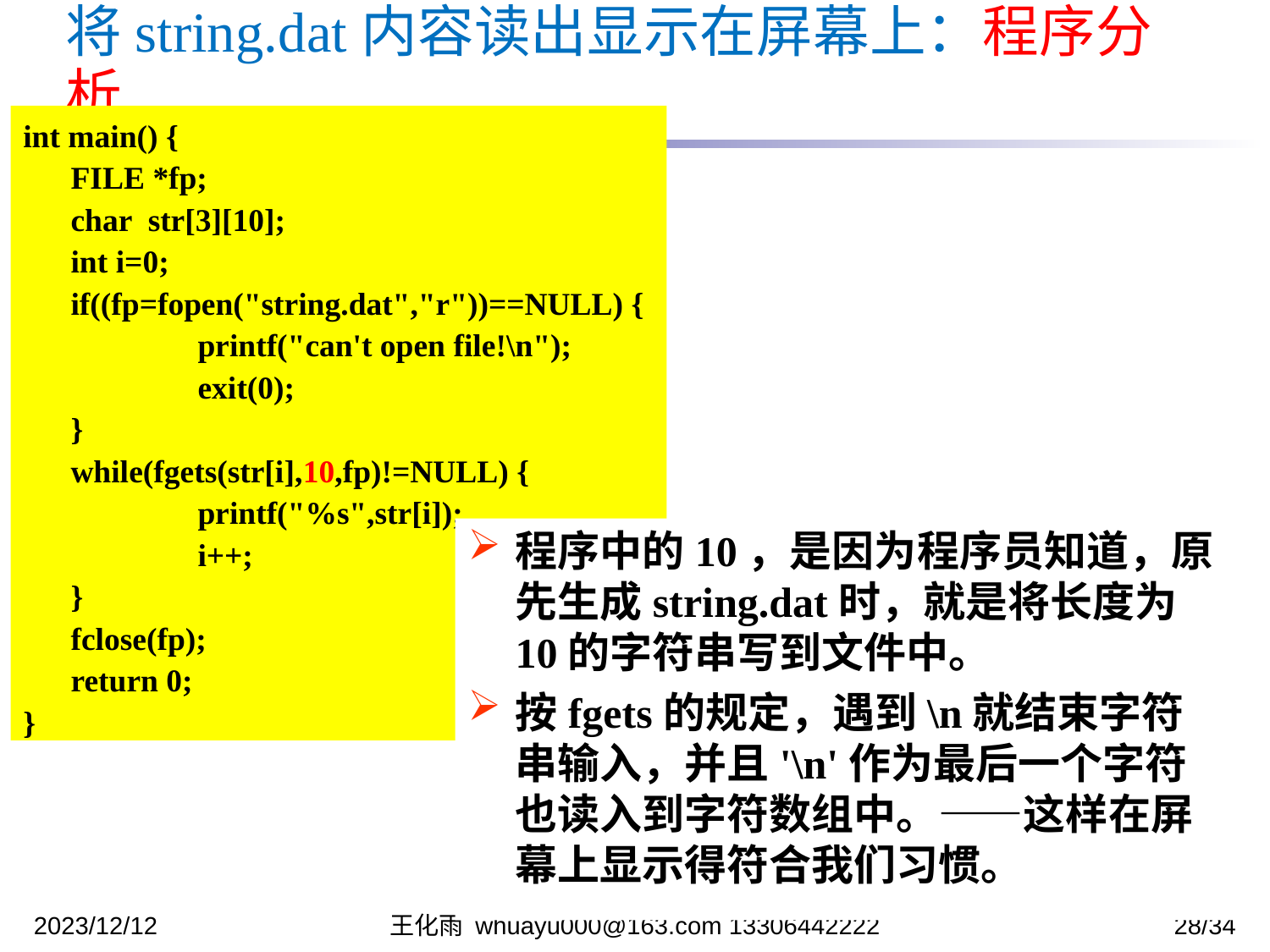

将string.dat内容读出显示在屏幕上：程序分析
int main() {
	FILE *fp;
	char  str[3][10];
	int i=0;
	if((fp=fopen("string.dat","r"))==NULL) {
		printf("can't open file!\n");
		exit(0);
	}
	while(fgets(str[i],10,fp)!=NULL) {
		printf("%s",str[i]);
		i++;
	}
	fclose(fp);
	return 0;
}

程序中的10，是因为程序员知道，原先生成string.dat时，就是将长度为10的字符串写到文件中。
按fgets的规定，遇到\n就结束字符串输入，并且'\n'作为最后一个字符也读入到字符数组中。——这样在屏幕上显示得符合我们习惯。
2023/12/12
王化雨 whuayu000@163.com 13306442222
28/34